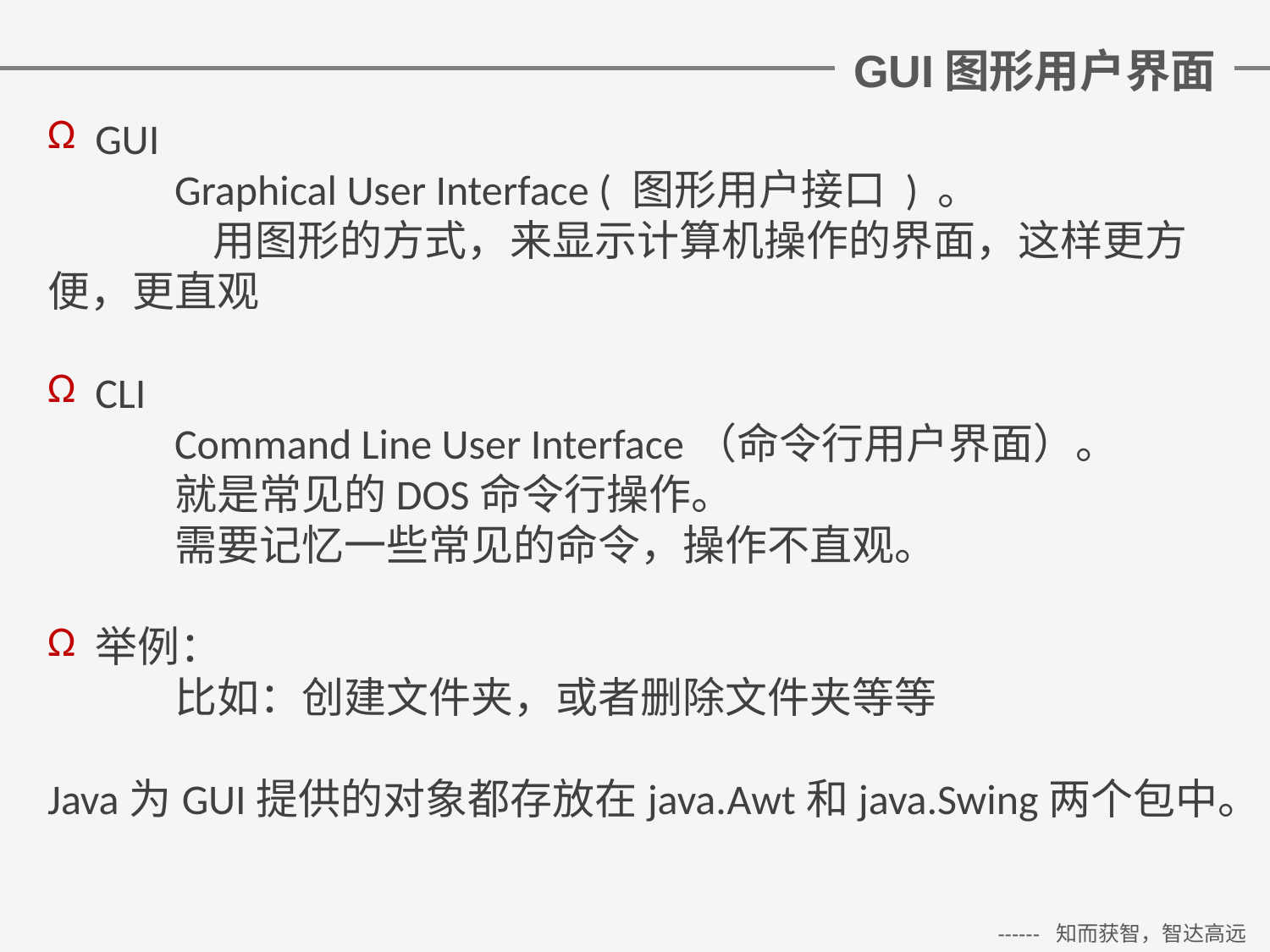

# GUI图形用户界面
GUI
	Graphical User Interface ( 图形用户接口 ) 。
	   用图形的方式，来显示计算机操作的界面，这样更方便，更直观

CLI
	Command Line User Interface（命令行用户界面）。
	就是常见的DOS命令行操作。
	需要记忆一些常见的命令，操作不直观。

举例：
	比如：创建文件夹，或者删除文件夹等等

Java为GUI提供的对象都存放在java.Awt和java.Swing两个包中。